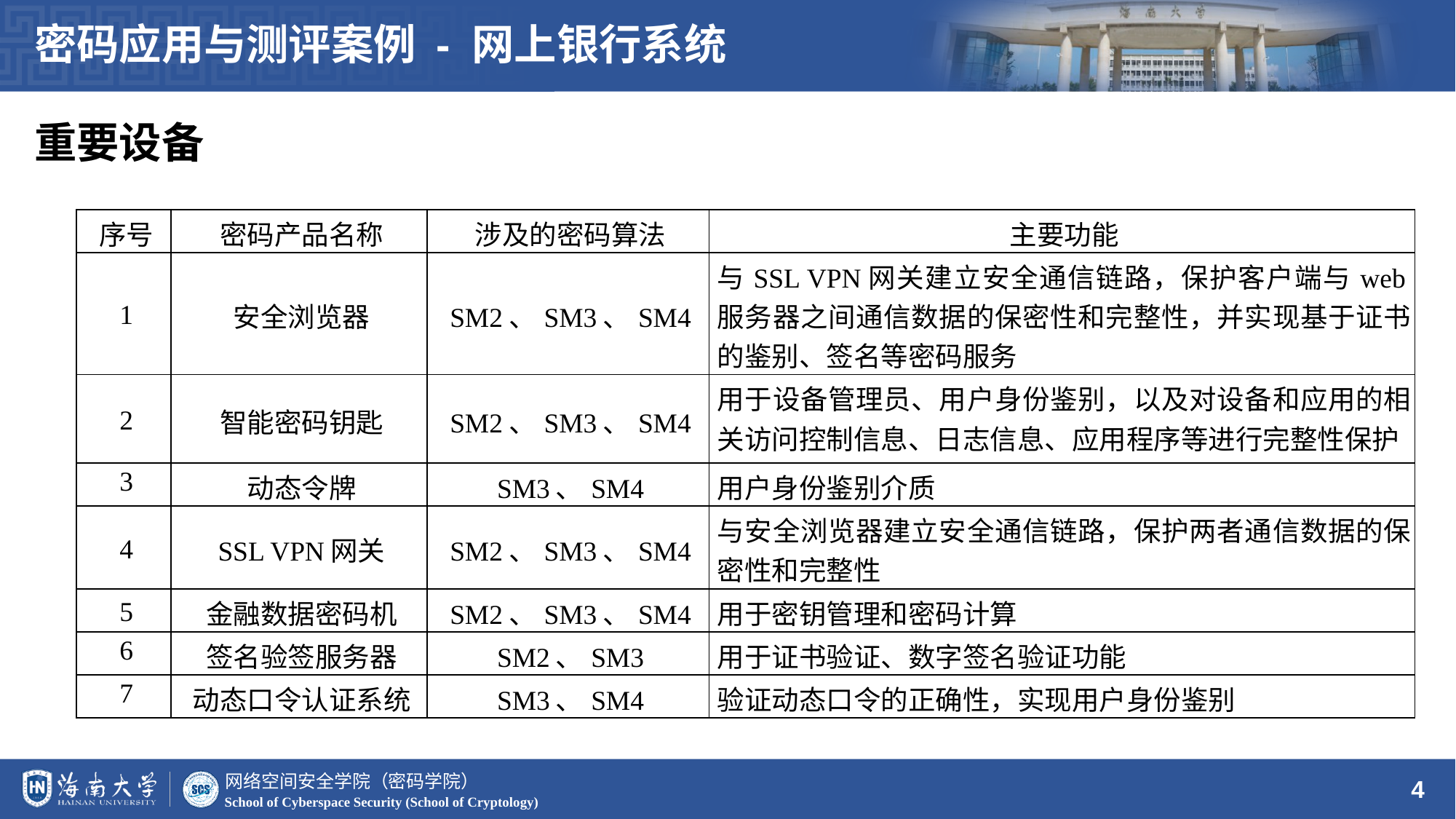

密码应用与测评案例 - 网上银行系统
重要设备
| 序号 | 密码产品名称 | 涉及的密码算法 | 主要功能 |
| --- | --- | --- | --- |
| 1 | 安全浏览器 | SM2、SM3、SM4 | 与SSL VPN网关建立安全通信链路，保护客户端与web服务器之间通信数据的保密性和完整性，并实现基于证书的鉴别、签名等密码服务 |
| 2 | 智能密码钥匙 | SM2、SM3、SM4 | 用于设备管理员、用户身份鉴别，以及对设备和应用的相关访问控制信息、日志信息、应用程序等进行完整性保护 |
| 3 | 动态令牌 | SM3、SM4 | 用户身份鉴别介质 |
| 4 | SSL VPN网关 | SM2、SM3、SM4 | 与安全浏览器建立安全通信链路，保护两者通信数据的保密性和完整性 |
| 5 | 金融数据密码机 | SM2、SM3、SM4 | 用于密钥管理和密码计算 |
| 6 | 签名验签服务器 | SM2、SM3 | 用于证书验证、数字签名验证功能 |
| 7 | 动态口令认证系统 | SM3、SM4 | 验证动态口令的正确性，实现用户身份鉴别 |
4